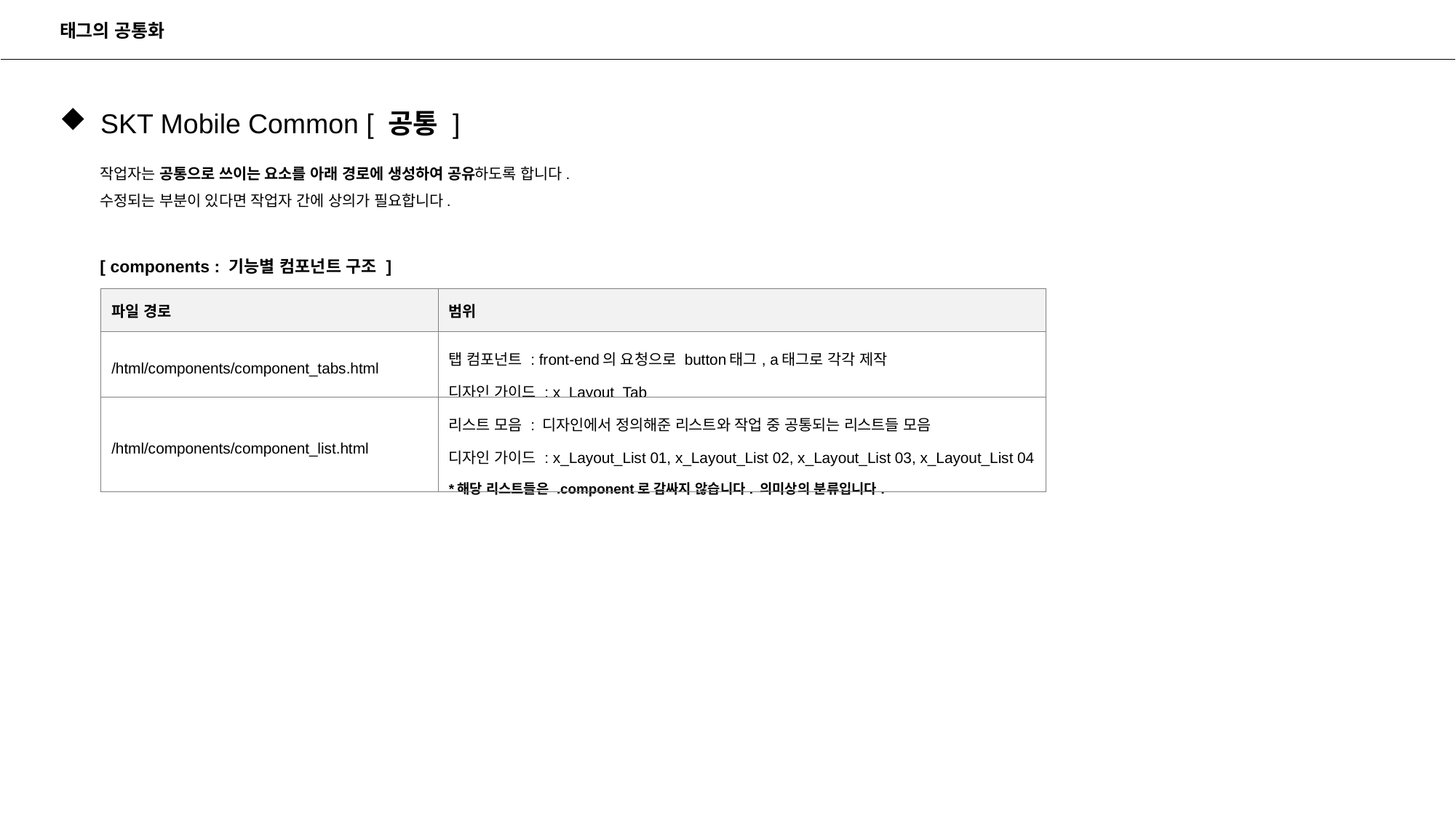

태그의 공통화
SKT Mobile Common [ 공통 ]
작업자는 공통으로 쓰이는 요소를 아래 경로에 생성하여 공유하도록 합니다.
수정되는 부분이 있다면 작업자 간에 상의가 필요합니다.
[ components : 기능별 컴포넌트 구조 ]
| 파일 경로 | 범위 |
| --- | --- |
| /html/components/component\_tabs.html | 탭 컴포넌트 : front-end의 요청으로 button태그, a태그로 각각 제작 디자인 가이드 : x\_Layout\_Tab |
| /html/components/component\_list.html | 리스트 모음 : 디자인에서 정의해준 리스트와 작업 중 공통되는 리스트들 모음 디자인 가이드 : x\_Layout\_List 01, x\_Layout\_List 02, x\_Layout\_List 03, x\_Layout\_List 04 \*해당 리스트들은 .component로 감싸지 않습니다. 의미상의 분류입니다. |